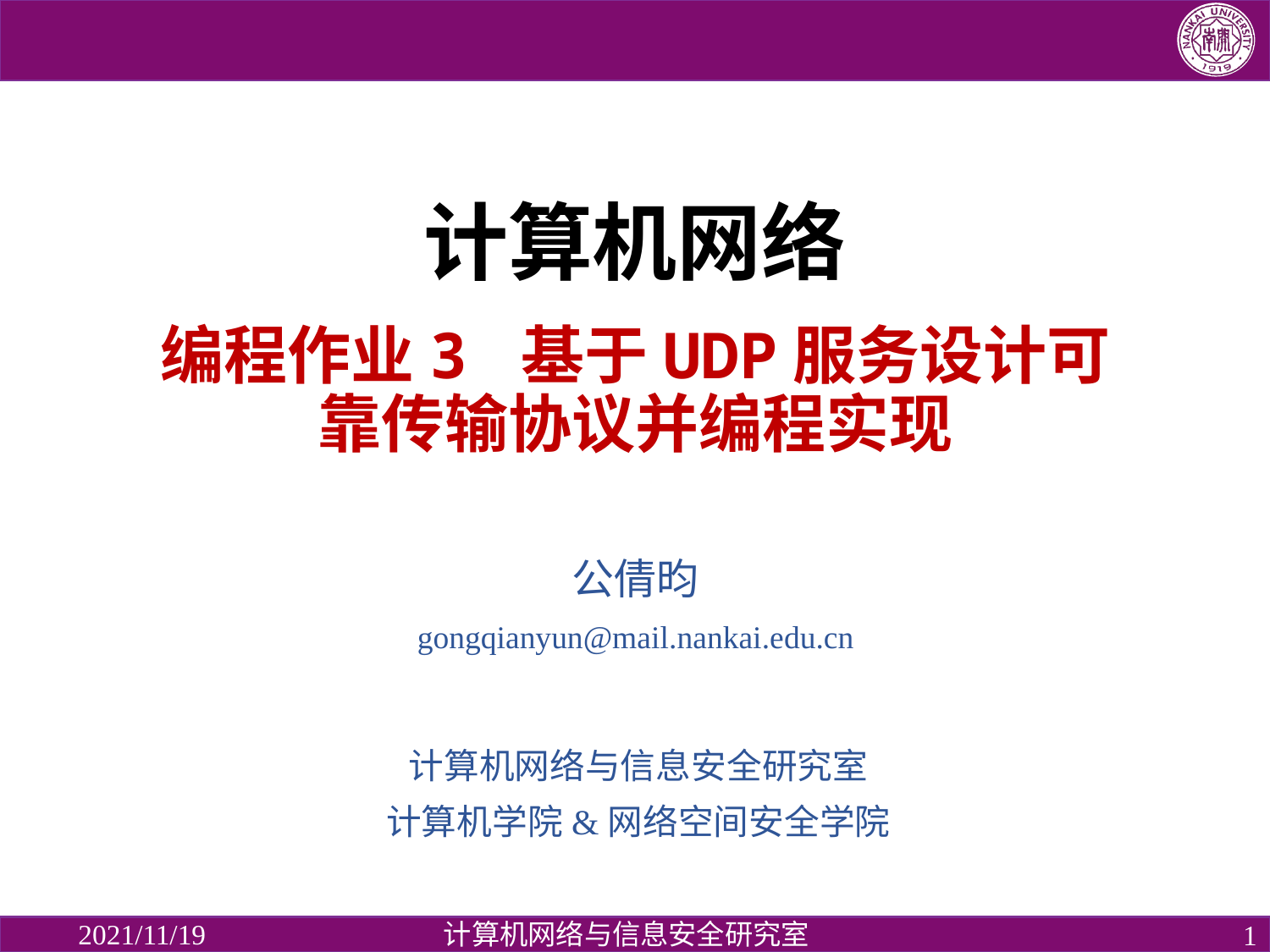

计算机网络
编程作业3 基于UDP服务设计可靠传输协议并编程实现
公倩昀
gongqianyun@mail.nankai.edu.cn

计算机网络与信息安全研究室
计算机学院&网络空间安全学院